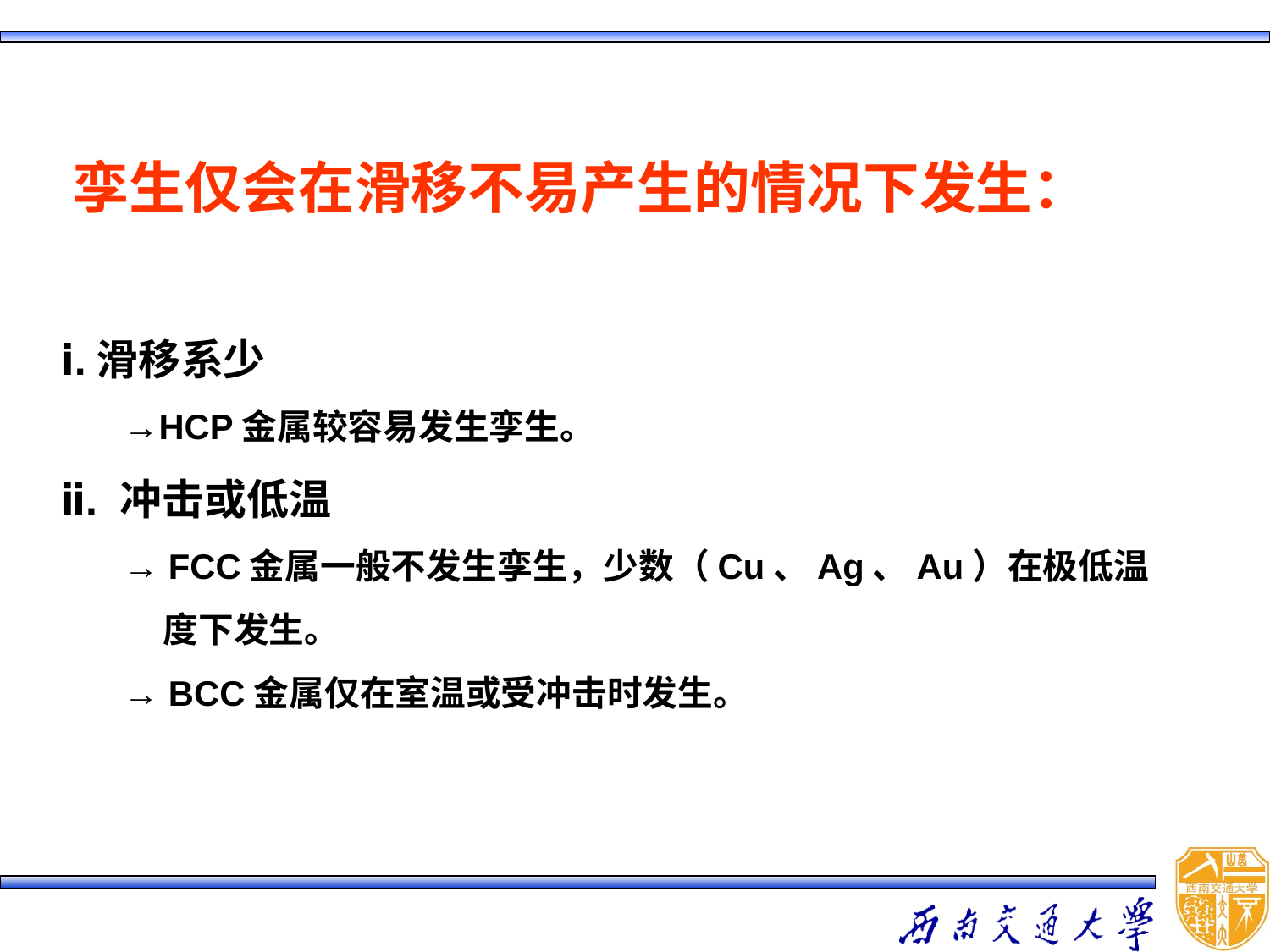

孪生仅会在滑移不易产生的情况下发生：
ⅰ.滑移系少
→HCP金属较容易发生孪生。
ⅱ. 冲击或低温
→ FCC金属一般不发生孪生，少数（Cu、Ag、Au）在极低温度下发生。
→ BCC金属仅在室温或受冲击时发生。